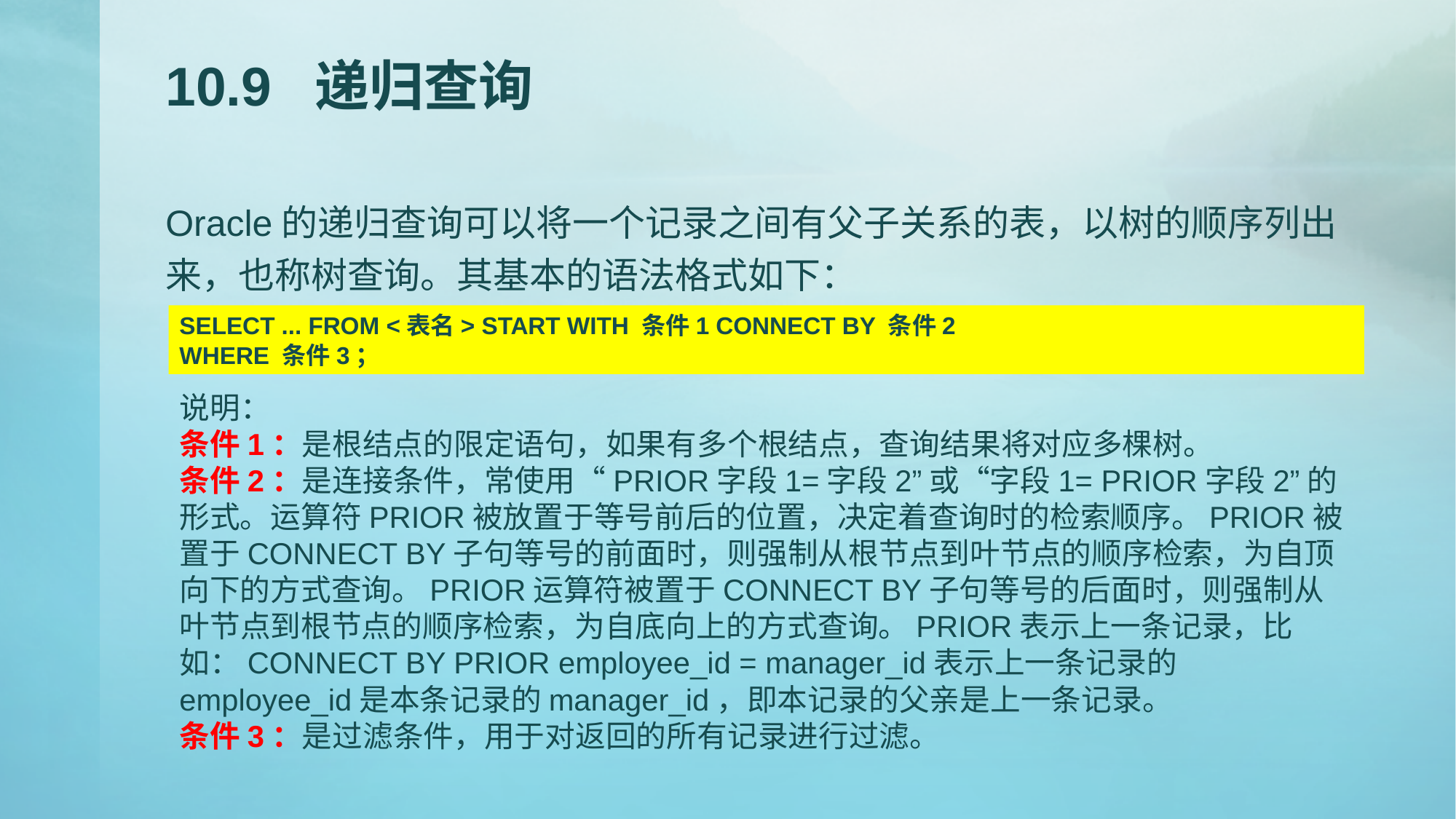

# 10.9  递归查询
Oracle的递归查询可以将一个记录之间有父子关系的表，以树的顺序列出来，也称树查询。其基本的语法格式如下：
SELECT ... FROM <表名> START WITH 条件1 CONNECT BY 条件2
WHERE 条件3；
说明：
条件1：是根结点的限定语句，如果有多个根结点，查询结果将对应多棵树。
条件2：是连接条件，常使用“PRIOR字段1=字段2”或“字段1= PRIOR字段2”的形式。运算符PRIOR被放置于等号前后的位置，决定着查询时的检索顺序。PRIOR被置于CONNECT BY子句等号的前面时，则强制从根节点到叶节点的顺序检索，为自顶向下的方式查询。PRIOR运算符被置于CONNECT BY子句等号的后面时，则强制从叶节点到根节点的顺序检索，为自底向上的方式查询。PRIOR表示上一条记录，比如：CONNECT BY PRIOR employee_id = manager_id表示上一条记录的employee_id是本条记录的manager_id，即本记录的父亲是上一条记录。
条件3：是过滤条件，用于对返回的所有记录进行过滤。